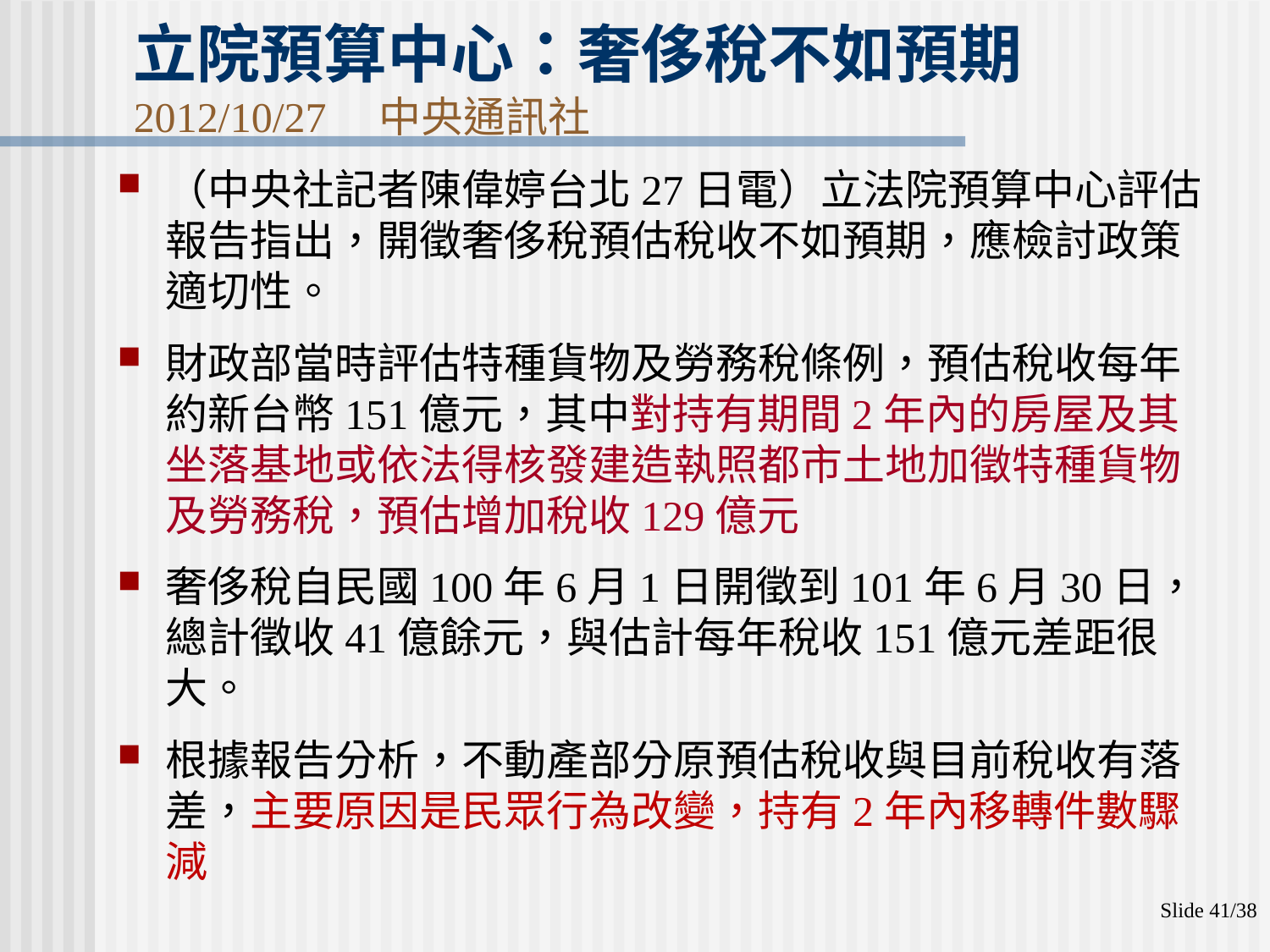

# 立院預算中心：奢侈稅不如預期 2012/10/27　中央通訊社
（中央社記者陳偉婷台北27日電）立法院預算中心評估報告指出，開徵奢侈稅預估稅收不如預期，應檢討政策適切性。
財政部當時評估特種貨物及勞務稅條例，預估稅收每年約新台幣151億元，其中對持有期間2年內的房屋及其坐落基地或依法得核發建造執照都市土地加徵特種貨物及勞務稅，預估增加稅收129億元
奢侈稅自民國100年6月1日開徵到101年6月30日，總計徵收41億餘元，與估計每年稅收151億元差距很大。
根據報告分析，不動產部分原預估稅收與目前稅收有落差，主要原因是民眾行為改變，持有2年內移轉件數驟減
Slide 41/38